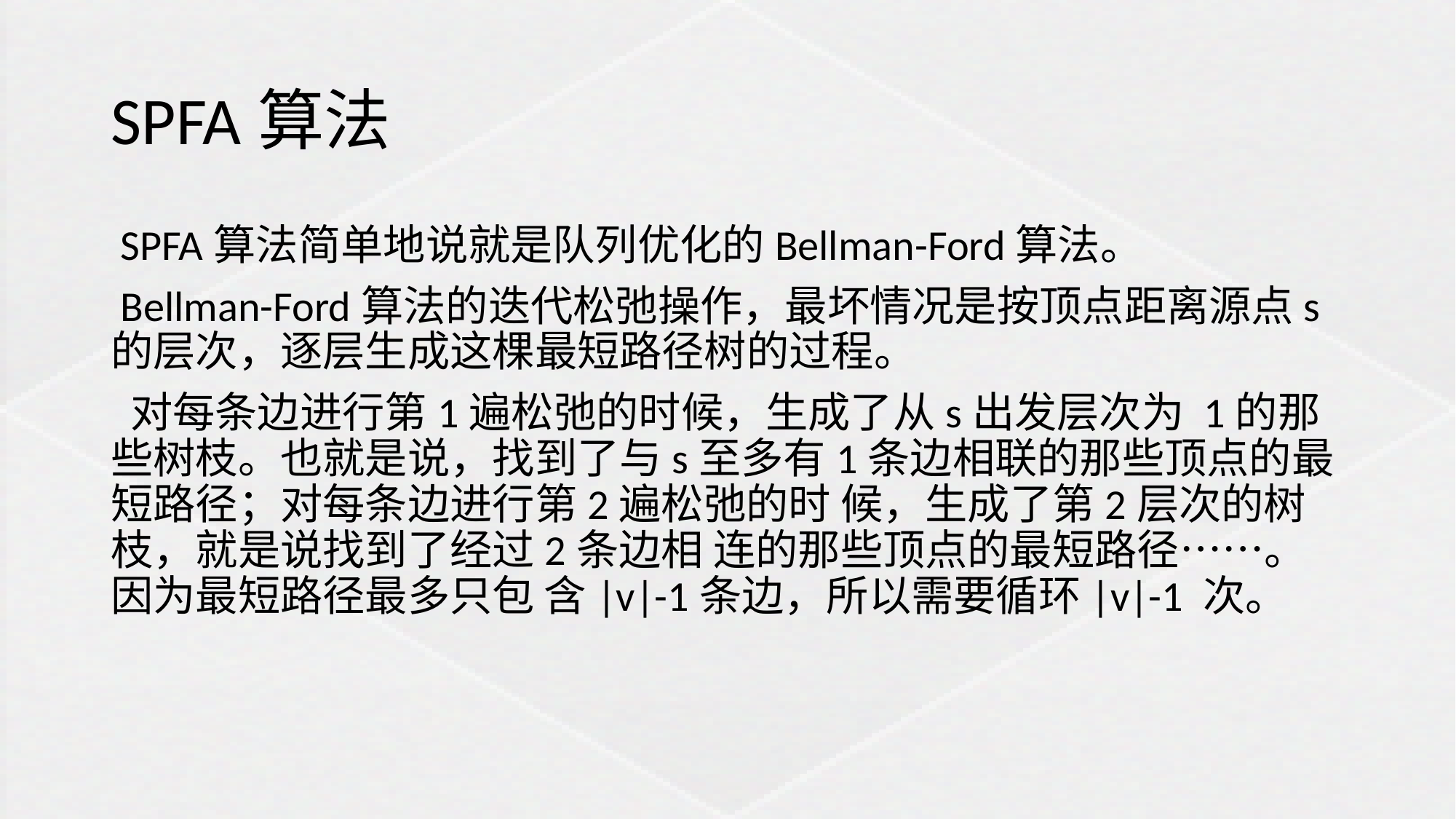

# SPFA算法
 SPFA算法简单地说就是队列优化的Bellman-Ford算法。
 Bellman-Ford算法的迭代松弛操作，最坏情况是按顶点距离源点s的层次，逐层生成这棵最短路径树的过程。
 对每条边进行第1遍松弛的时候，生成了从s出发层次为 1的那些树枝。也就是说，找到了与s至多有1条边相联的那些顶点的最短路径；对每条边进行第2遍松弛的时 候，生成了第2层次的树枝，就是说找到了经过2条边相 连的那些顶点的最短路径……。因为最短路径最多只包 含|v|-1条边，所以需要循环|v|-1 次。